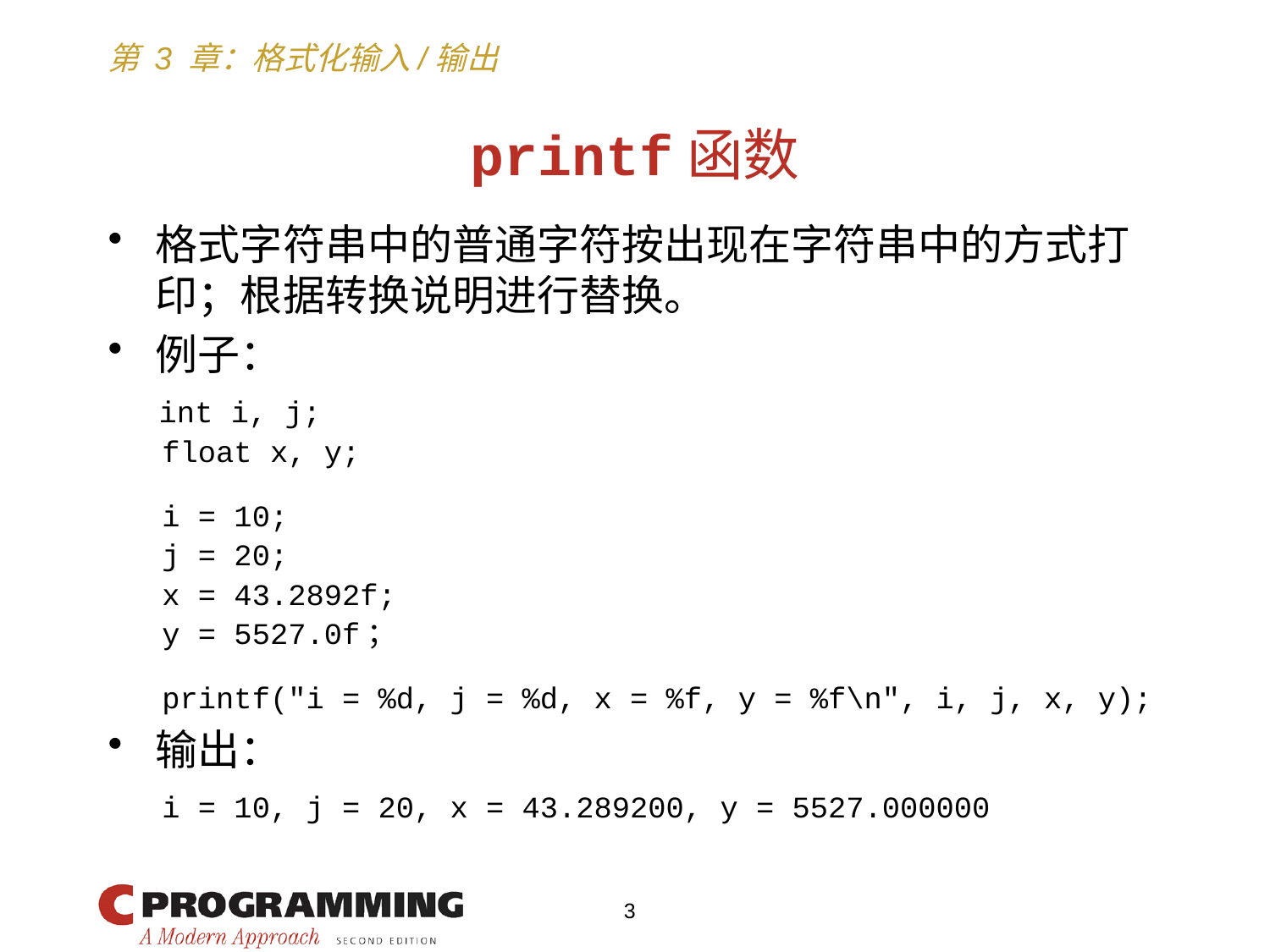

# printf函数
格式字符串中的普通字符按出现在字符串中的方式打印；根据转换说明进行替换。
例子：
    int i, j;
   float x, y;

   i = 10;
   j = 20;
   x = 43.2892f;
   y = 5527.0f；

   printf("i = %d, j = %d, x = %f, y = %f\n", i, j, x, y);
输出：
   i = 10, j = 20, x = 43.289200, y = 5527.000000

3